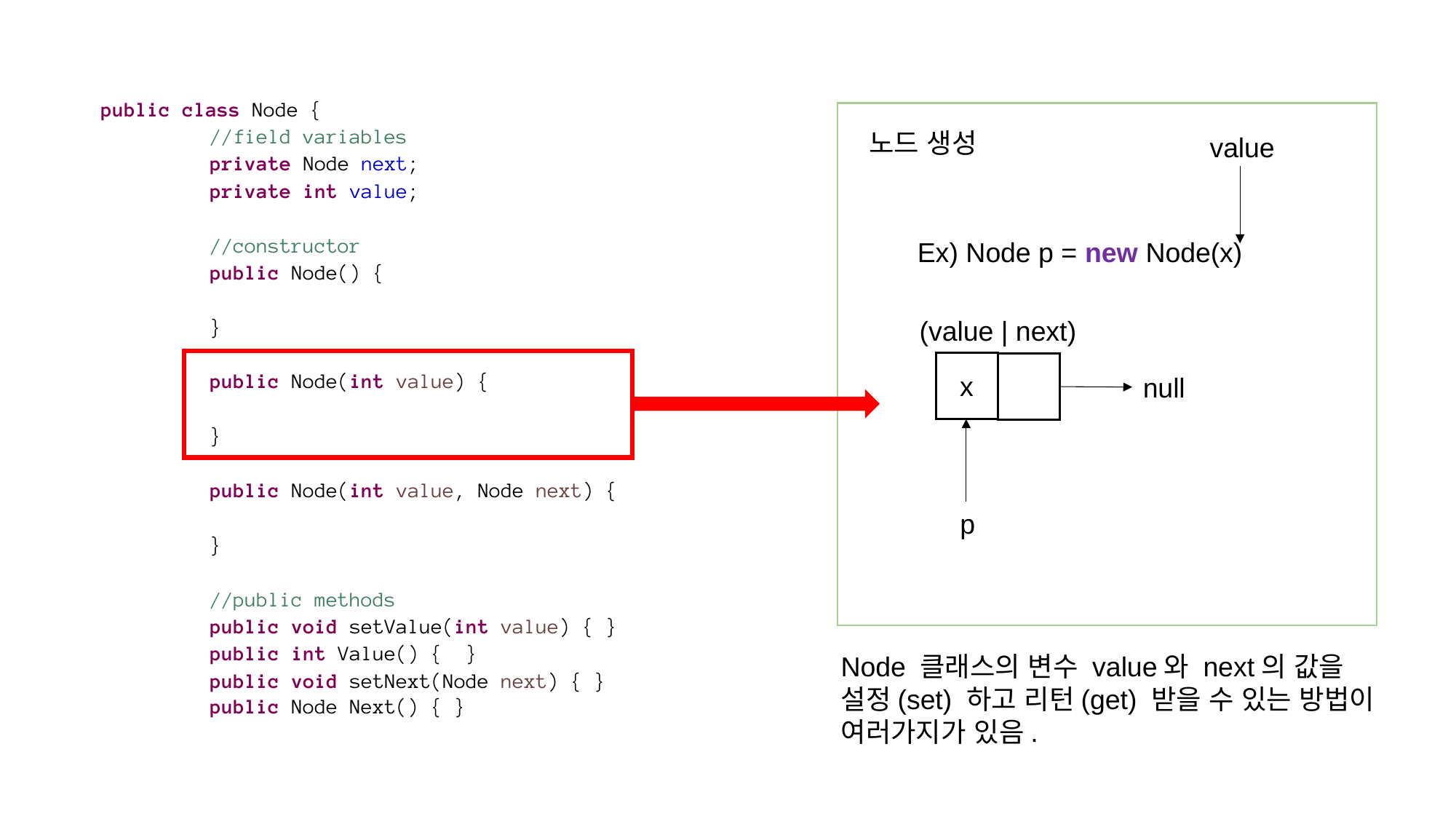

public class Node {
	//field variables
	private Node next;
	private int value;

	//constructor
	public Node() {

	}

	public Node(int value) {

	}

	public Node(int value, Node next) {

	}

	//public methods
	public void setValue(int value) { }
	public int Value() {  }
	public void setNext(Node next) { }
	public Node Next() { }

노드 생성
value
Ex) Node p = new Node(x)
(value | next)

x
null

p
Node 클래스의 변수 value와 next의 값을 설정(set) 하고 리턴(get) 받을 수 있는 방법이 여러가지가 있음.